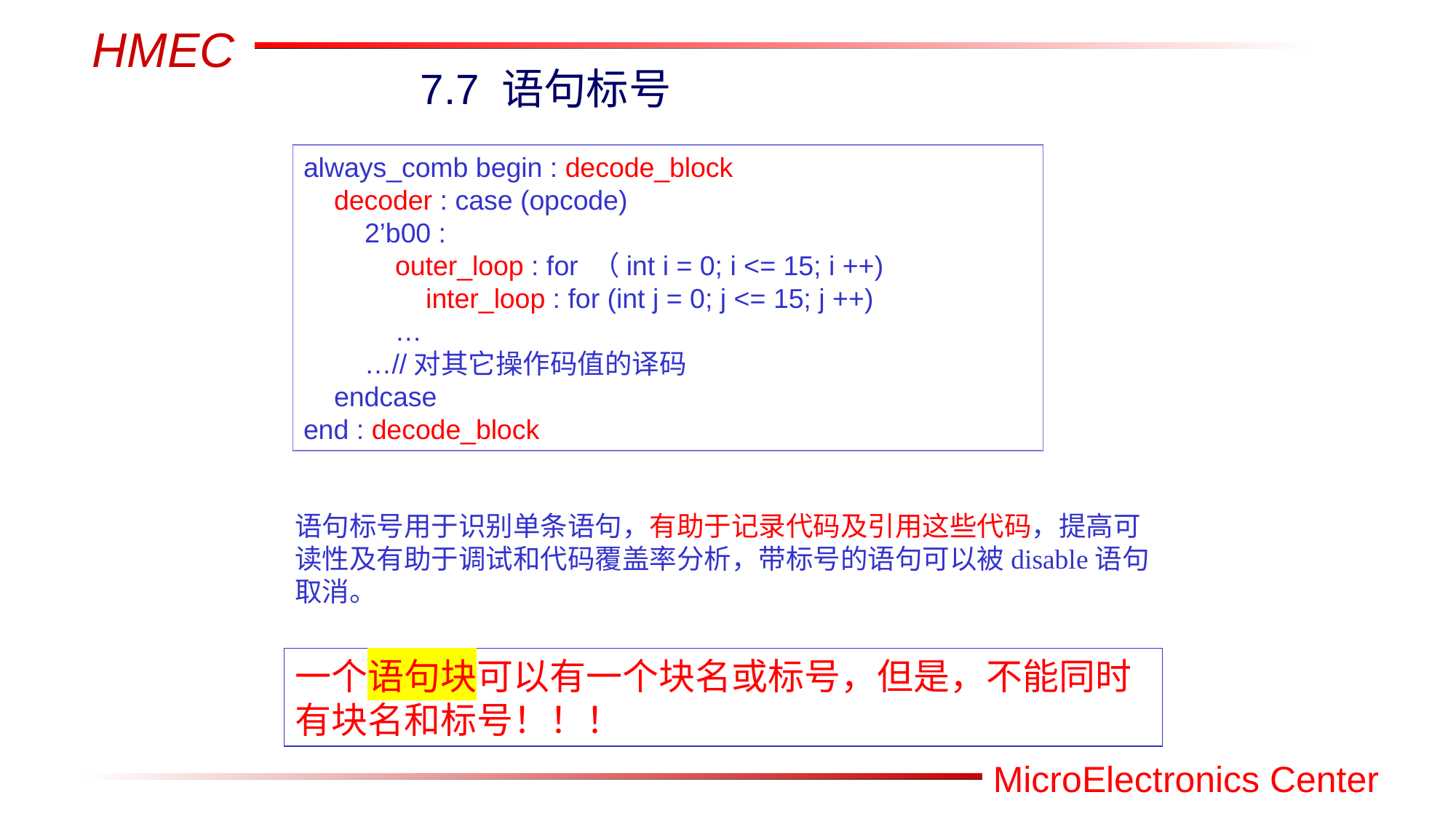

7.7 语句标号
always_comb begin : decode_block
    decoder : case (opcode)
        2’b00 :
            outer_loop : for （int i = 0; i <= 15; i ++)
                inter_loop : for (int j = 0; j <= 15; j ++)
            …
        …//对其它操作码值的译码
    endcase
end : decode_block
语句标号用于识别单条语句，有助于记录代码及引用这些代码，提高可读性及有助于调试和代码覆盖率分析，带标号的语句可以被disable语句取消。
一个语句块可以有一个块名或标号，但是，不能同时有块名和标号！！！